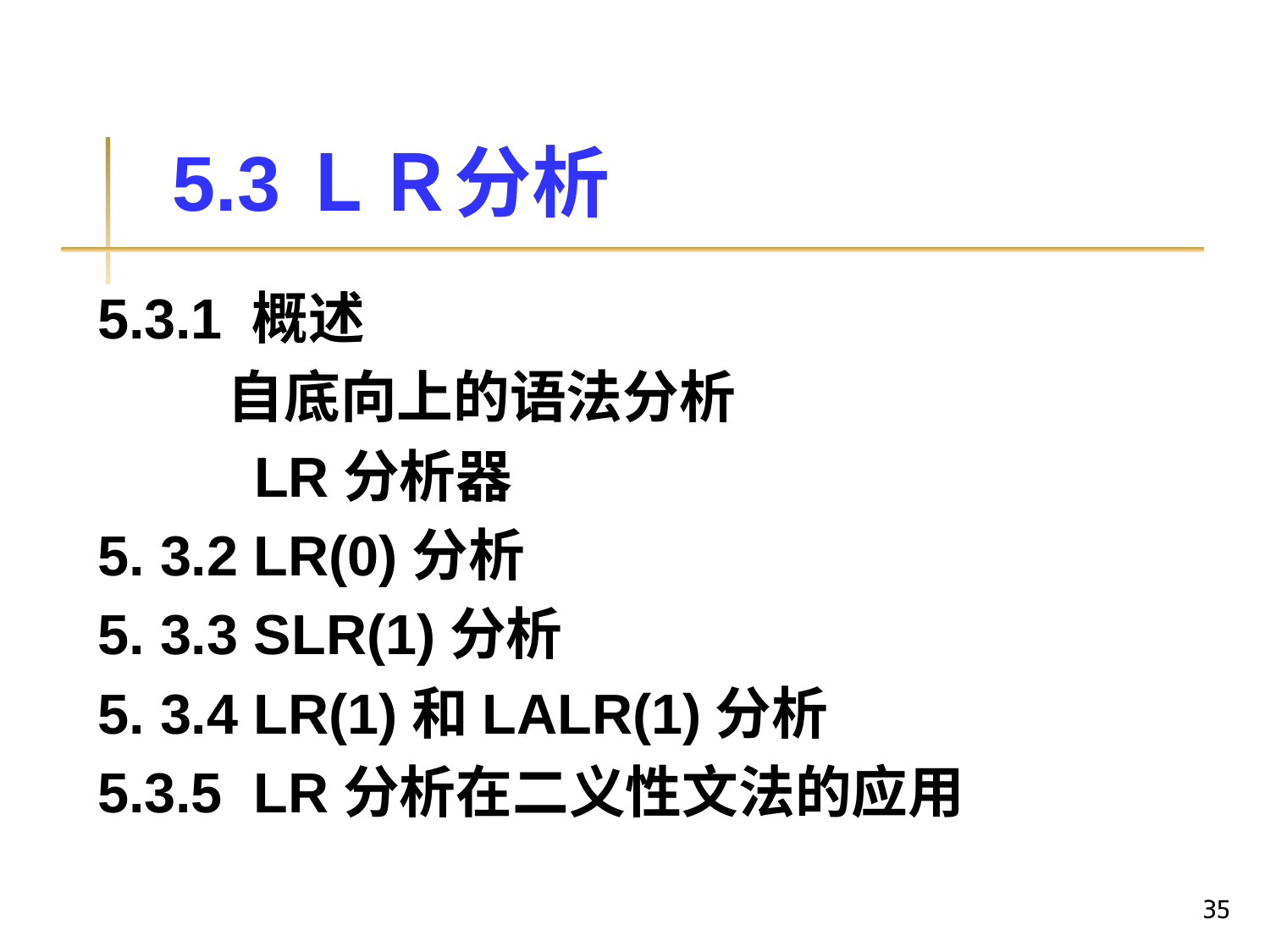

# 5.3ＬＲ分析
5.3.1 概述
         自底向上的语法分析
          LR分析器
5. 3.2 LR(0)分析
5. 3.3 SLR(1)分析
5. 3.4 LR(1)和LALR(1)分析
5.3.5  LR分析在二义性文法的应用

35